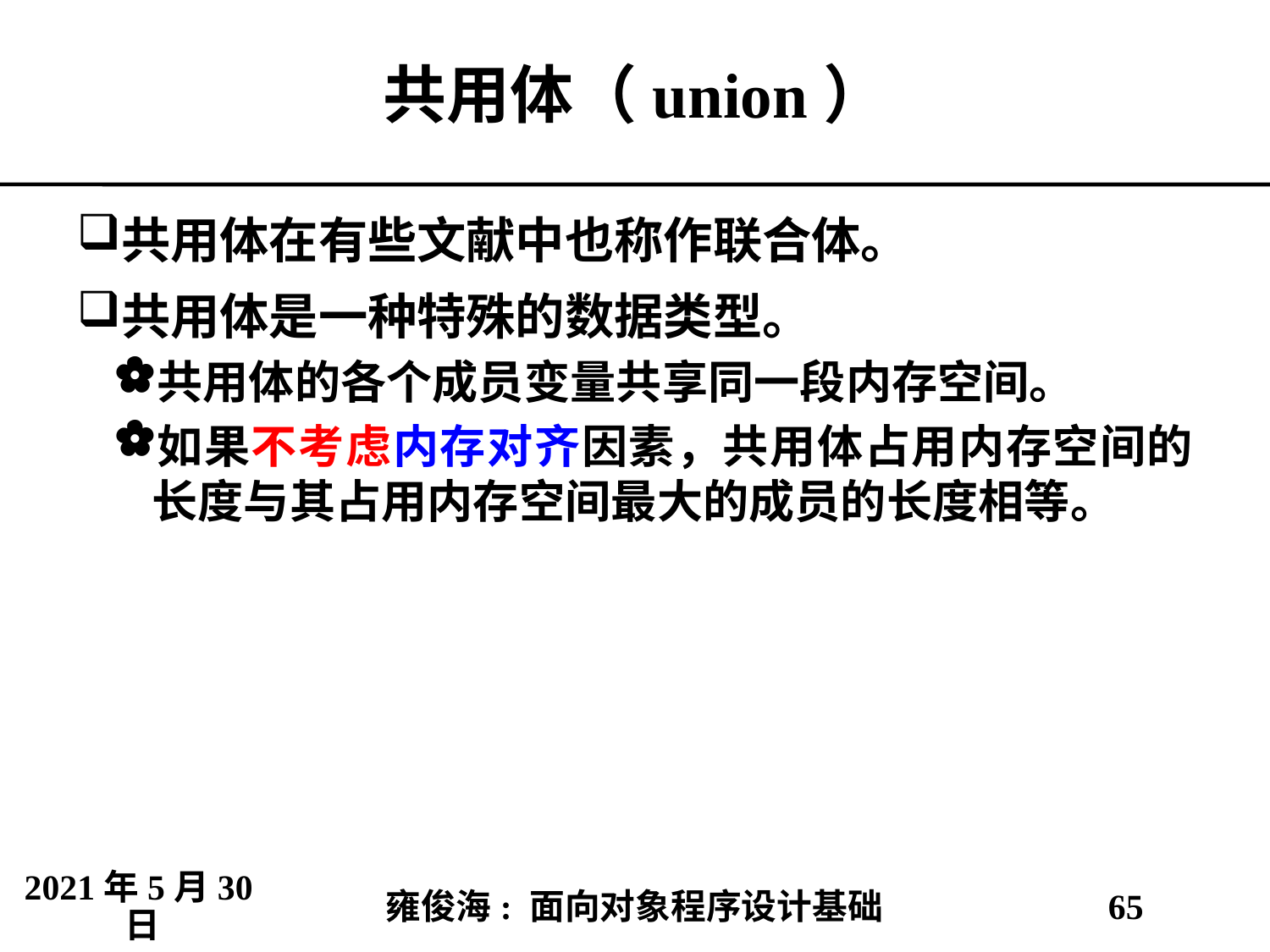

# 共用体（union）

共用体在有些文献中也称作联合体。
共用体是一种特殊的数据类型。
共用体的各个成员变量共享同一段内存空间。
如果不考虑内存对齐因素，共用体占用内存空间的长度与其占用内存空间最大的成员的长度相等。
2021年5月30日
雍俊海: 面向对象程序设计基础
65